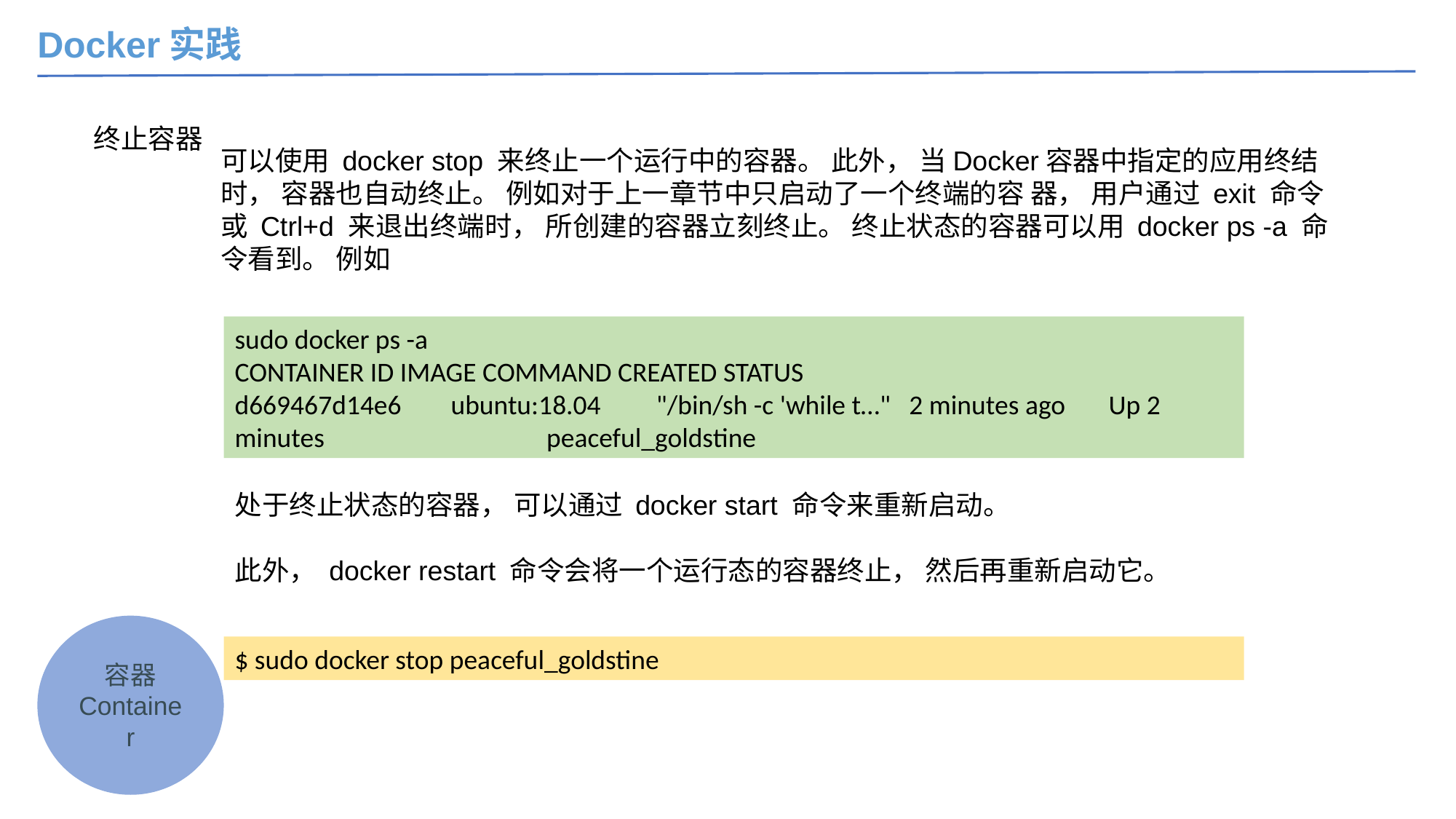

Docker实践
终止容器
可以使用 docker stop 来终止一个运行中的容器。 此外， 当Docker容器中指定的应用终结时， 容器也自动终止。 例如对于上一章节中只启动了一个终端的容 器， 用户通过 exit 命令或 Ctrl+d 来退出终端时， 所创建的容器立刻终止。 终止状态的容器可以用 docker ps -a 命令看到。 例如
sudo docker ps -a
CONTAINER ID IMAGE COMMAND CREATED STATUS
d669467d14e6        ubuntu:18.04         "/bin/sh -c 'while t…"   2 minutes ago       Up 2 minutes                                    peaceful_goldstine
处于终止状态的容器， 可以通过 docker start 命令来重新启动。

此外， docker restart 命令会将一个运行态的容器终止， 然后再重新启动它。
容器
Container
$ sudo docker stop peaceful_goldstine